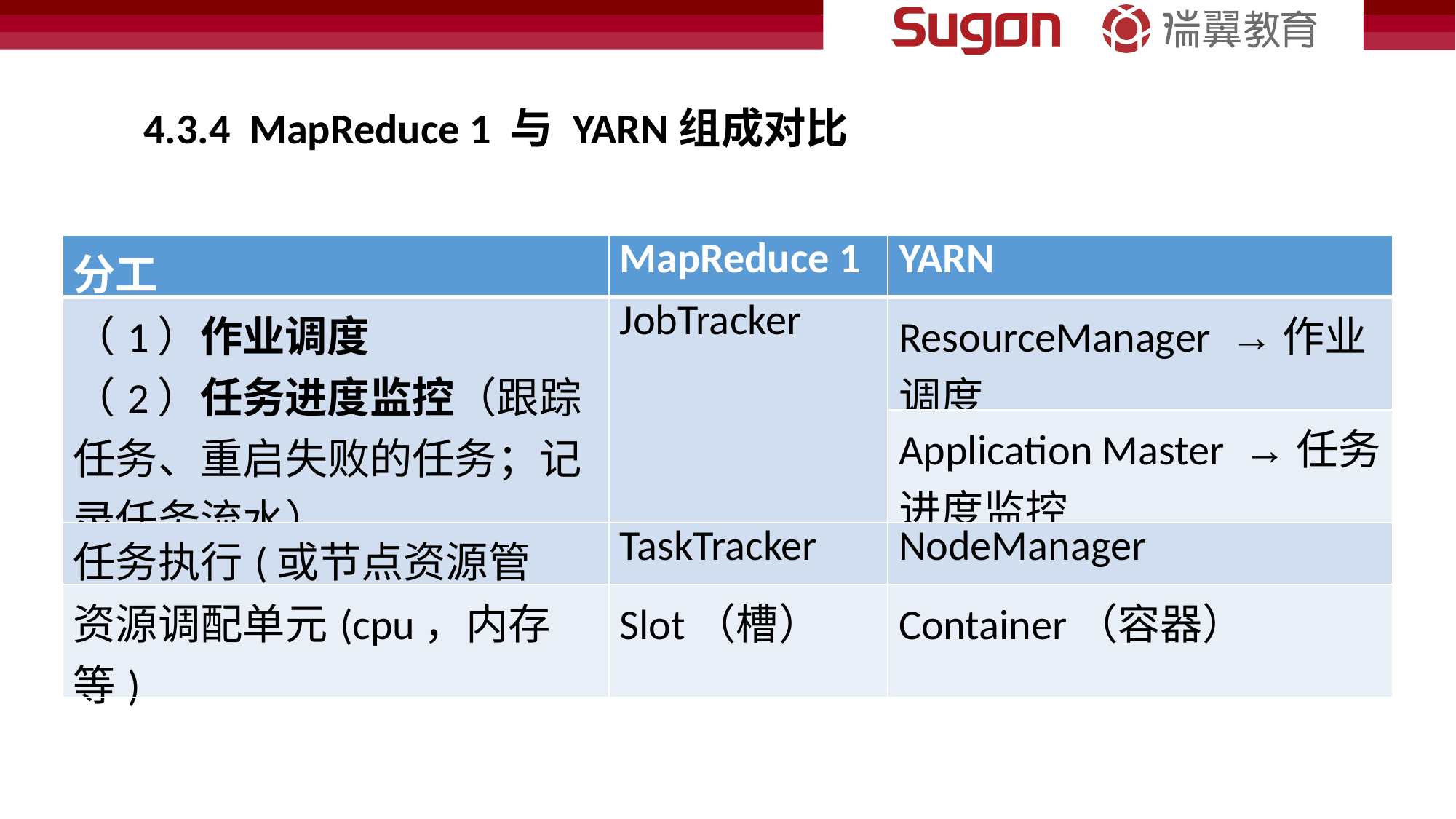

4.3.4  MapReduce 1 与 YARN组成对比
| 分工 | MapReduce 1 | YARN |
| --- | --- | --- |
| （1）作业调度 （2）任务进度监控（跟踪任务、重启失败的任务；记录任务流水） | JobTracker | ResourceManager →作业调度 |
|  |  | Application Master →任务进度监控 |
| 任务执行(或节点资源管理) | TaskTracker | NodeManager |
| 资源调配单元(cpu，内存等) | Slot（槽） | Container（容器） |